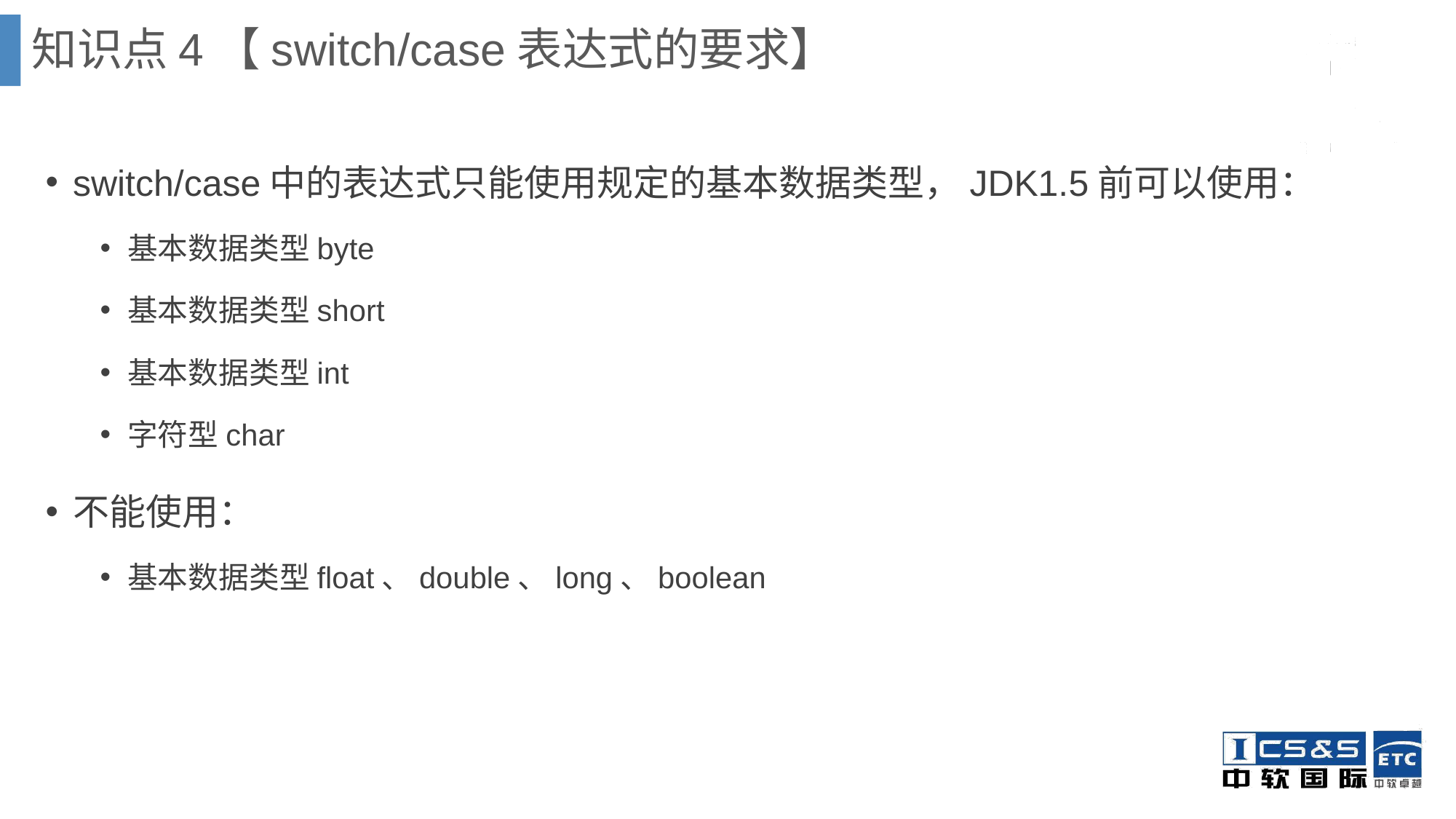

知识点4【switch/case表达式的要求】
switch/case中的表达式只能使用规定的基本数据类型，JDK1.5前可以使用：
基本数据类型byte
基本数据类型short
基本数据类型int
字符型char
不能使用：
基本数据类型float、double、long、boolean